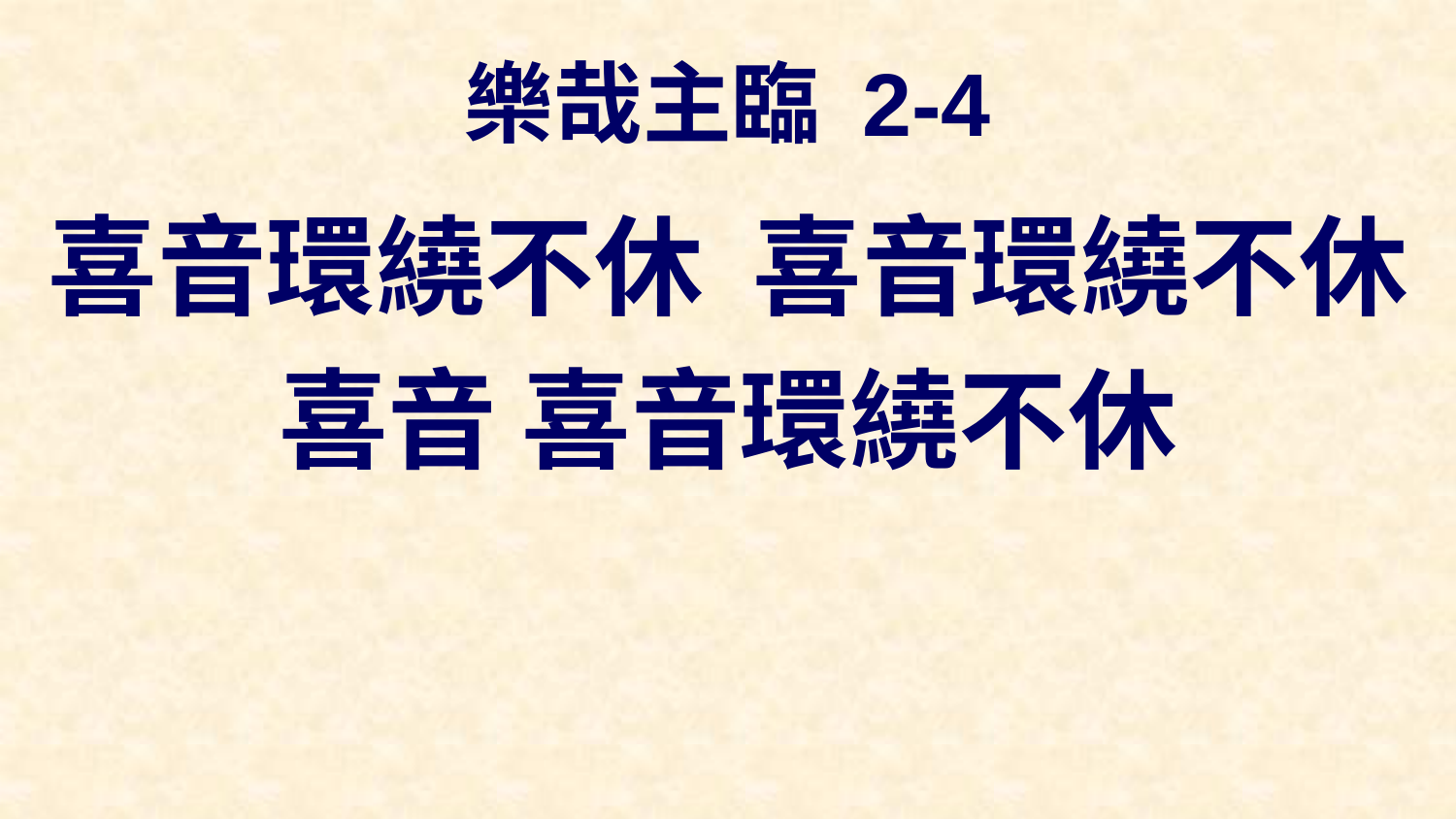

# 樂哉主臨 2-4
喜音環繞不休  喜音環繞不休
喜音 喜音環繞不休